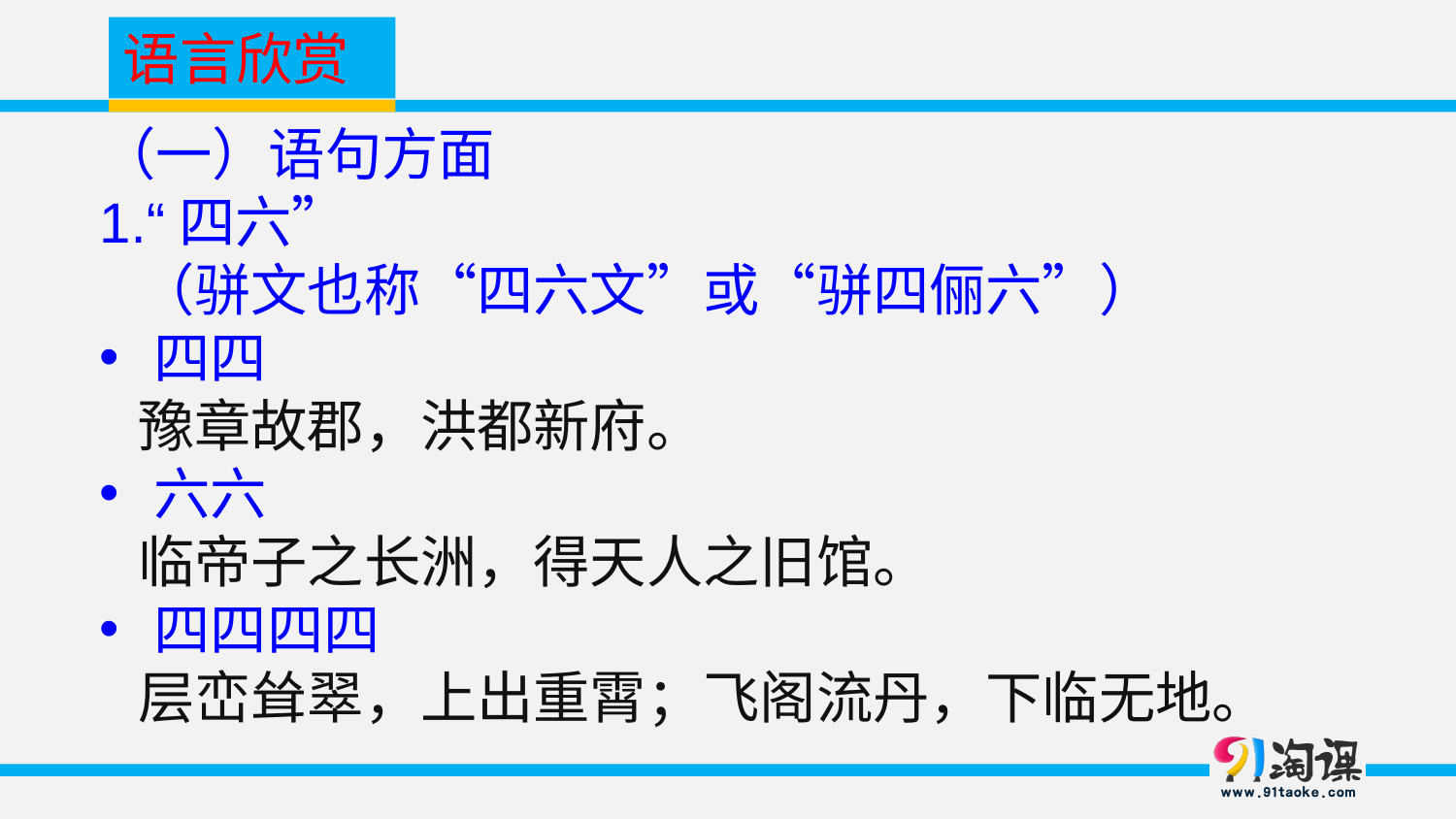

语言欣赏
（一）语句方面
1.“四六”
  （骈文也称“四六文”或“骈四俪六”）
四四
  豫章故郡，洪都新府。
六六
  临帝子之长洲，得天人之旧馆。
四四四四
  层峦耸翠，上出重霄；飞阁流丹，下临无地。